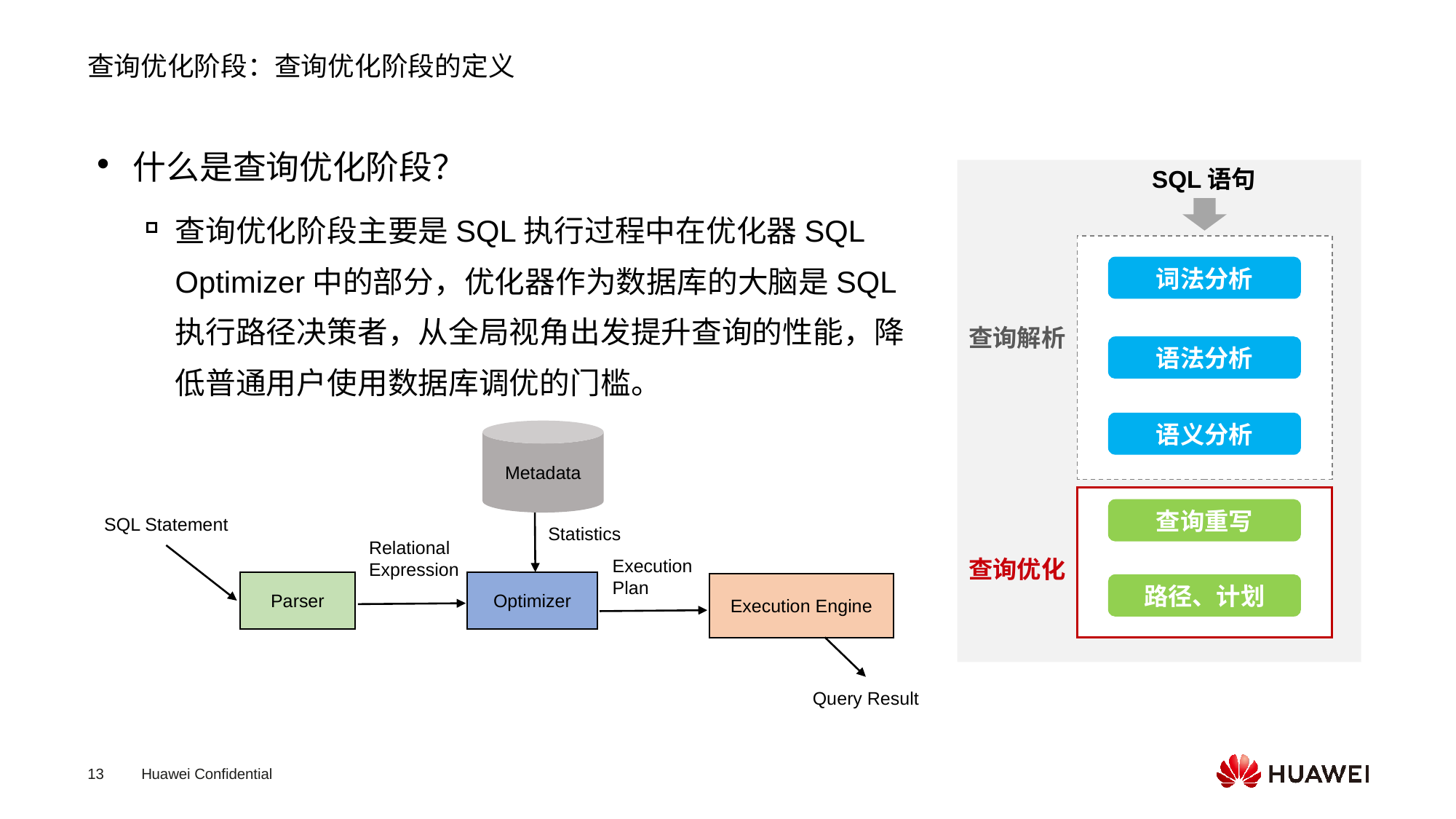

# 查询优化阶段：查询优化阶段的定义
什么是查询优化阶段？
查询优化阶段主要是SQL执行过程中在优化器SQL Optimizer中的部分，优化器作为数据库的大脑是SQL执行路径决策者，从全局视角出发提升查询的性能，降低普通用户使用数据库调优的门槛。

SQL语句

词法分析
查询解析
语法分析
语义分析
Metadata
SQL Statement
Relational
Expression
Execution
Plan
Parser
Optimizer
Execution Engine
Query Result

查询重写
Statistics
查询优化
路径、计划